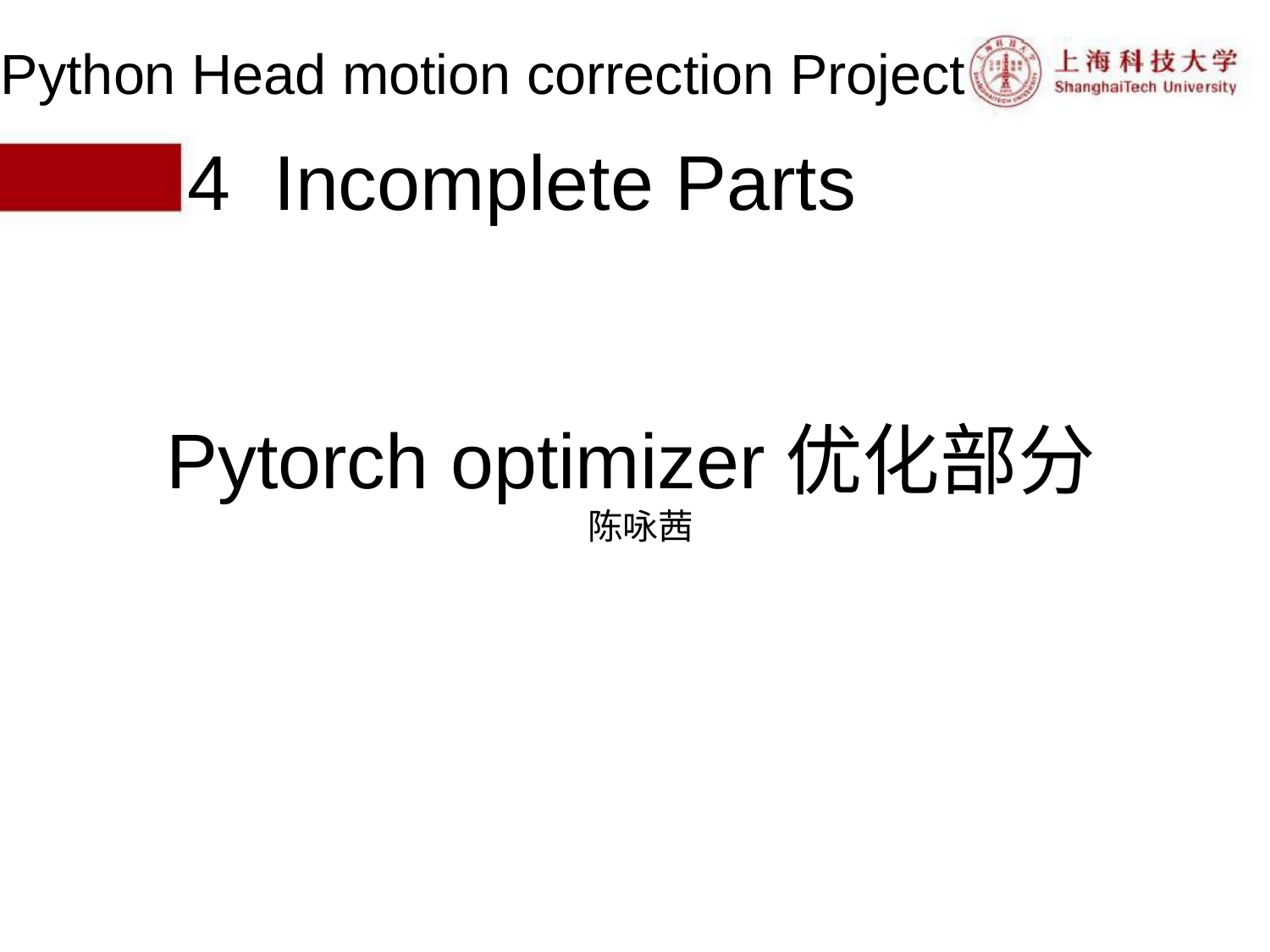

# Python Head motion correction Project
     4  Incomplete Parts

    Pytorch optimizer优化部分
陈咏茜